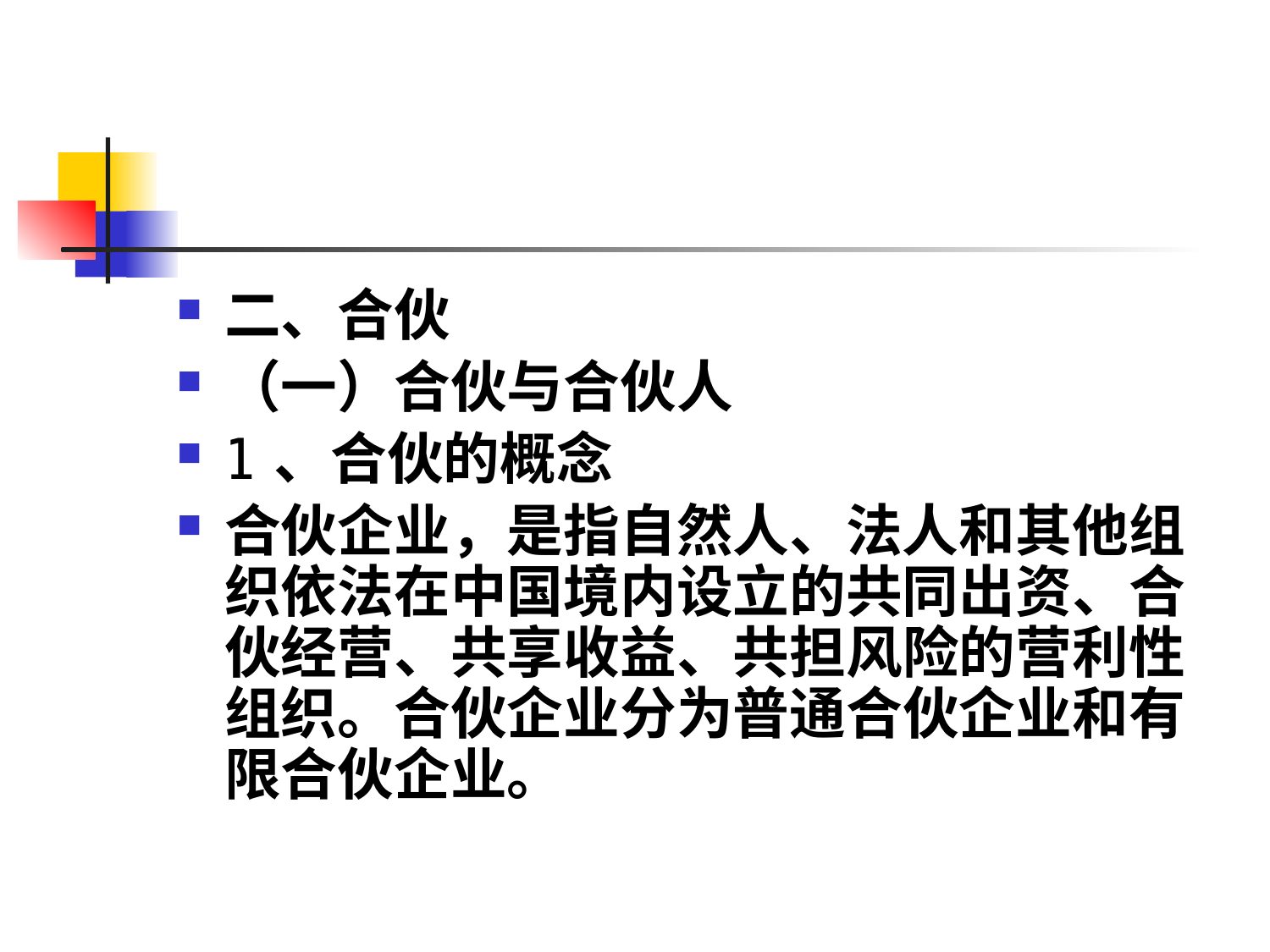

#
二、合伙
（一）合伙与合伙人
1、合伙的概念
合伙企业，是指自然人、法人和其他组织依法在中国境内设立的共同出资、合伙经营、共享收益、共担风险的营利性组织。合伙企业分为普通合伙企业和有限合伙企业。